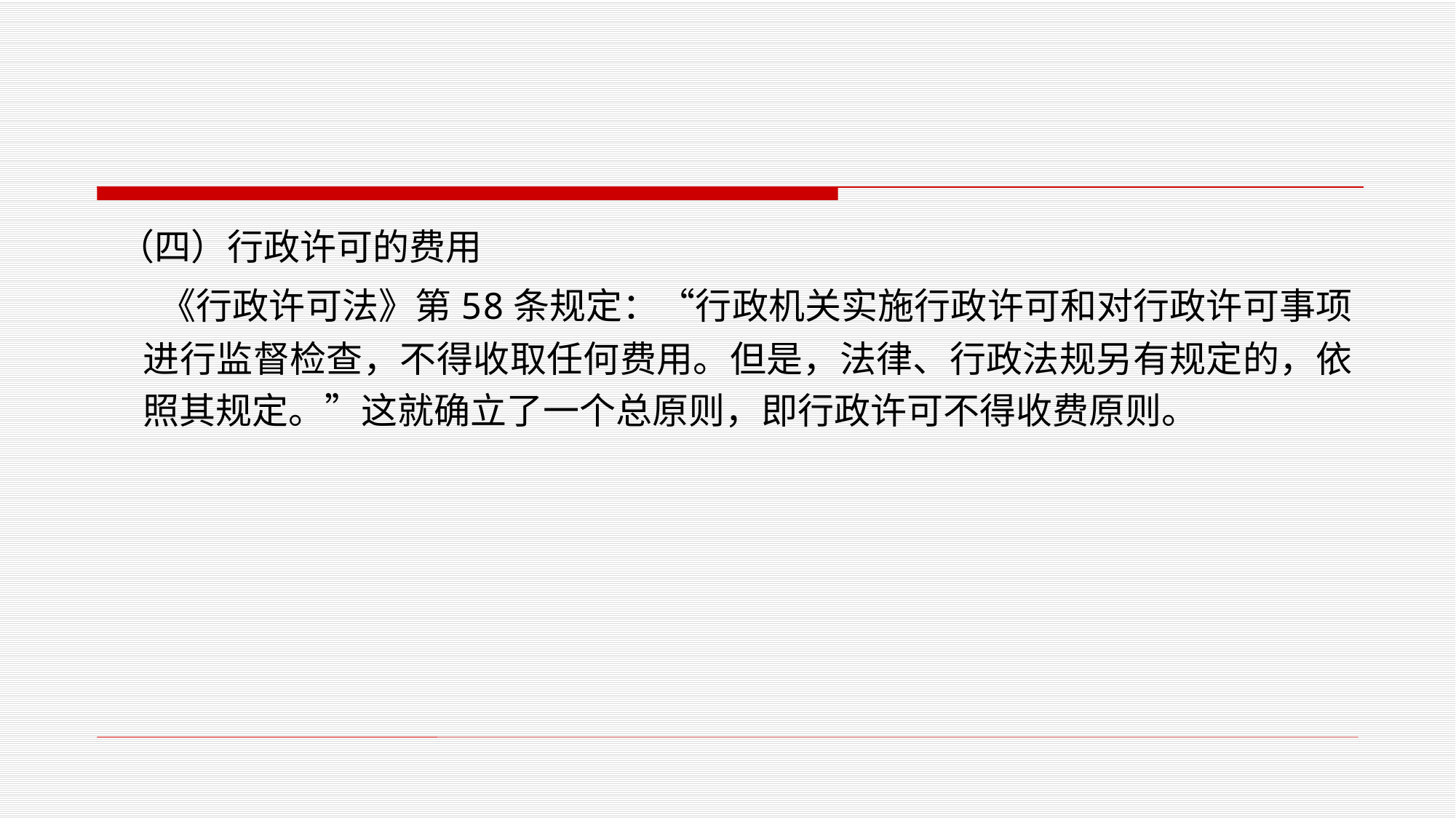

#
 （四）行政许可的费用
      《行政许可法》第58条规定：“行政机关实施行政许可和对行政许可事项进行监督检查，不得收取任何费用。但是，法律、行政法规另有规定的，依照其规定。”这就确立了一个总原则，即行政许可不得收费原则。